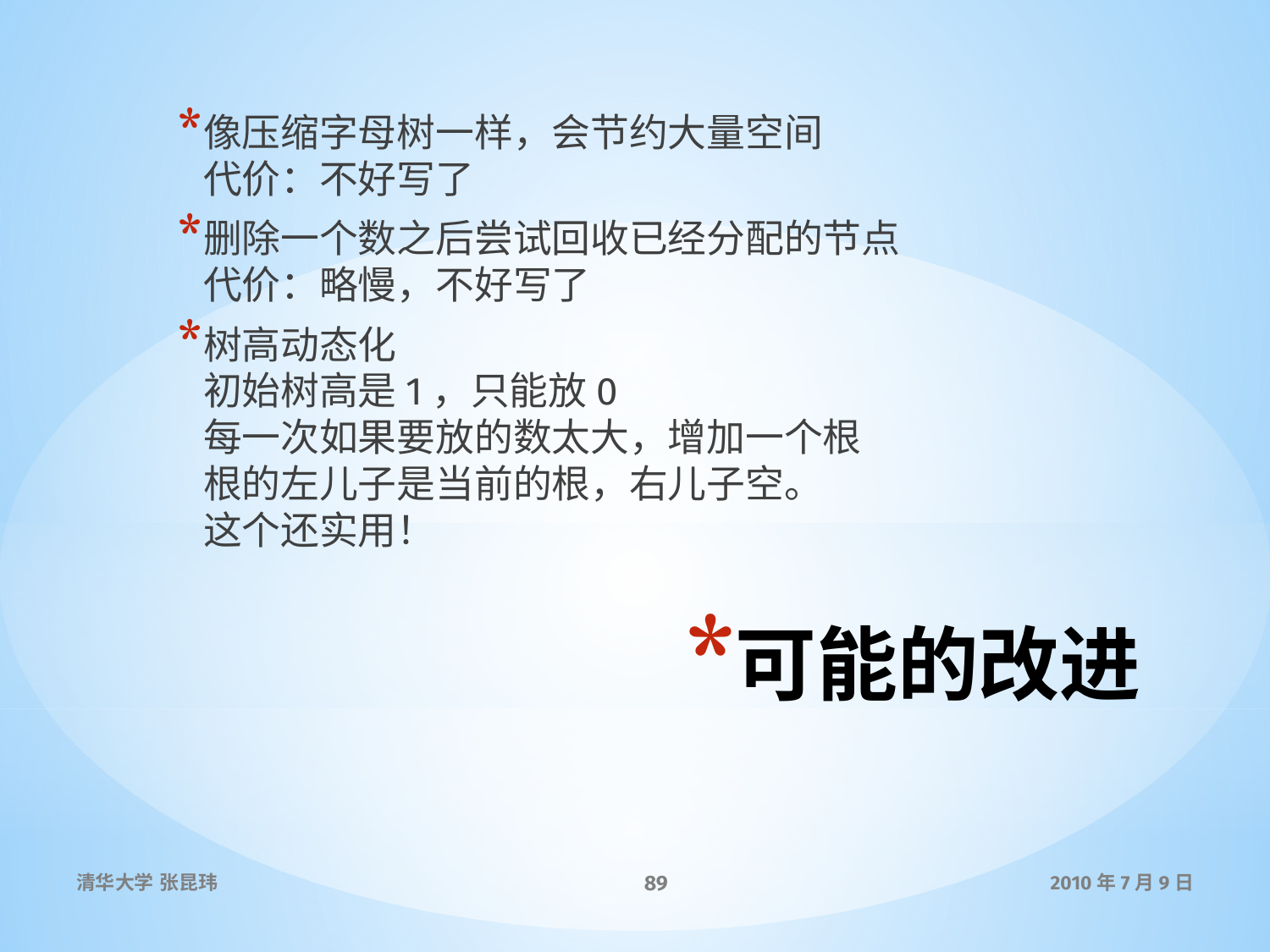

像压缩字母树一样，会节约大量空间
代价：不好写了
删除一个数之后尝试回收已经分配的节点
代价：略慢，不好写了
树高动态化
初始树高是1，只能放0
每一次如果要放的数太大，增加一个根
根的左儿子是当前的根，右儿子空。
这个还实用！
# 可能的改进
清华大学 张昆玮
89
2010年7月9日